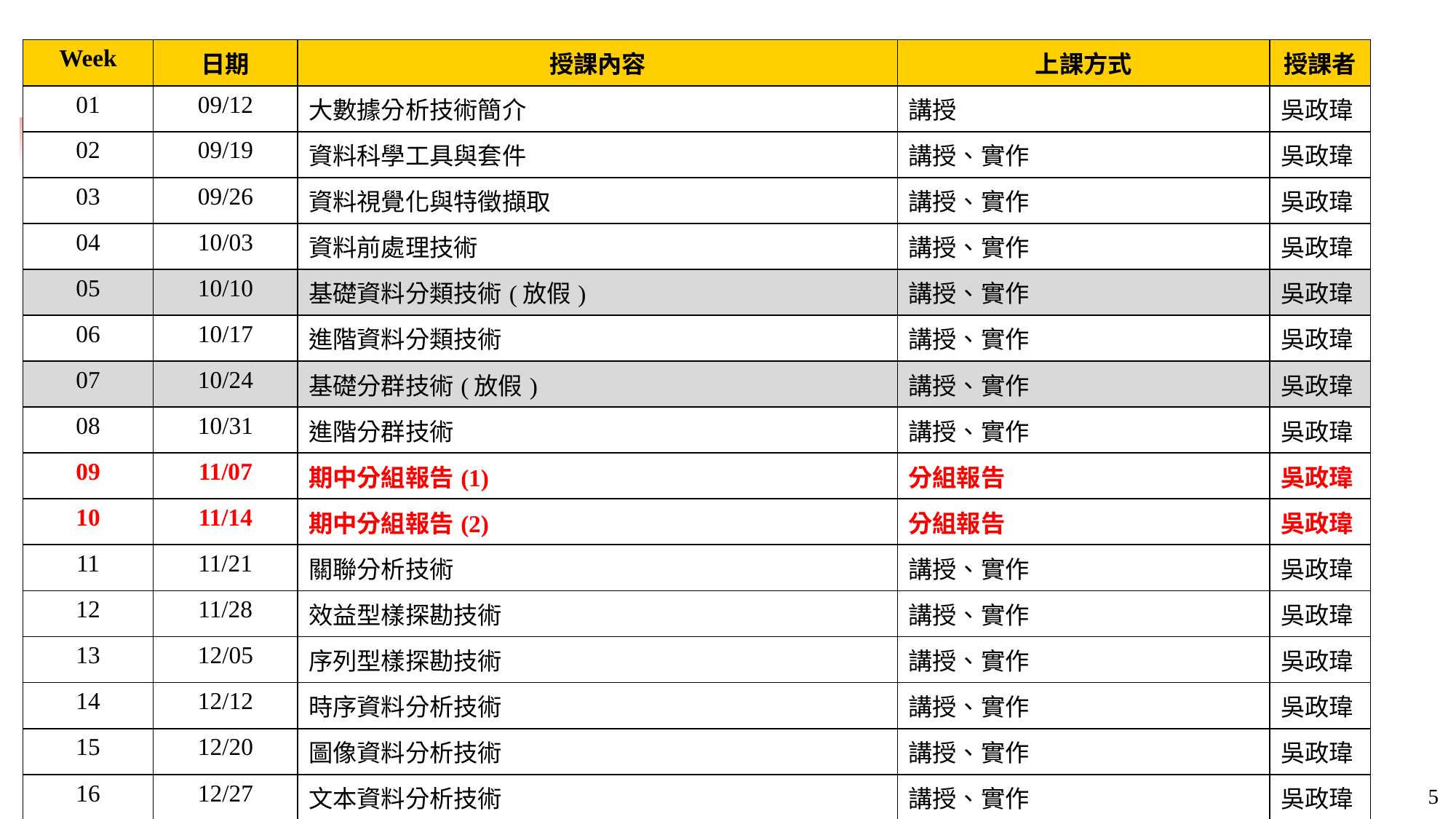

#
| Week | 日期 | 授課內容 | 上課方式 | 授課者 |
| --- | --- | --- | --- | --- |
| 01 | 09/12 | 大數據分析技術簡介 | 講授 | 吳政瑋 |
| 02 | 09/19 | 資料科學工具與套件 | 講授、實作 | 吳政瑋 |
| 03 | 09/26 | 資料視覺化與特徵擷取 | 講授、實作 | 吳政瑋 |
| 04 | 10/03 | 資料前處理技術 | 講授、實作 | 吳政瑋 |
| 05 | 10/10 | 基礎資料分類技術(放假) | 講授、實作 | 吳政瑋 |
| 06 | 10/17 | 進階資料分類技術 | 講授、實作 | 吳政瑋 |
| 07 | 10/24 | 基礎分群技術(放假) | 講授、實作 | 吳政瑋 |
| 08 | 10/31 | 進階分群技術 | 講授、實作 | 吳政瑋 |
| 09 | 11/07 | 期中分組報告(1) | 分組報告 | 吳政瑋 |
| 10 | 11/14 | 期中分組報告(2) | 分組報告 | 吳政瑋 |
| 11 | 11/21 | 關聯分析技術 | 講授、實作 | 吳政瑋 |
| 12 | 11/28 | 效益型樣探勘技術 | 講授、實作 | 吳政瑋 |
| 13 | 12/05 | 序列型樣探勘技術 | 講授、實作 | 吳政瑋 |
| 14 | 12/12 | 時序資料分析技術 | 講授、實作 | 吳政瑋 |
| 15 | 12/20 | 圖像資料分析技術 | 講授、實作 | 吳政瑋 |
| 16 | 12/27 | 文本資料分析技術 | 講授、實作 | 吳政瑋 |
| 17 | 01/02 | 期末分組報告 (1) | 分組報告 | 吳政瑋 |
| 18 | 01/09 | 期末分組報告 (2) | 分組報告 | 吳政瑋 |
5